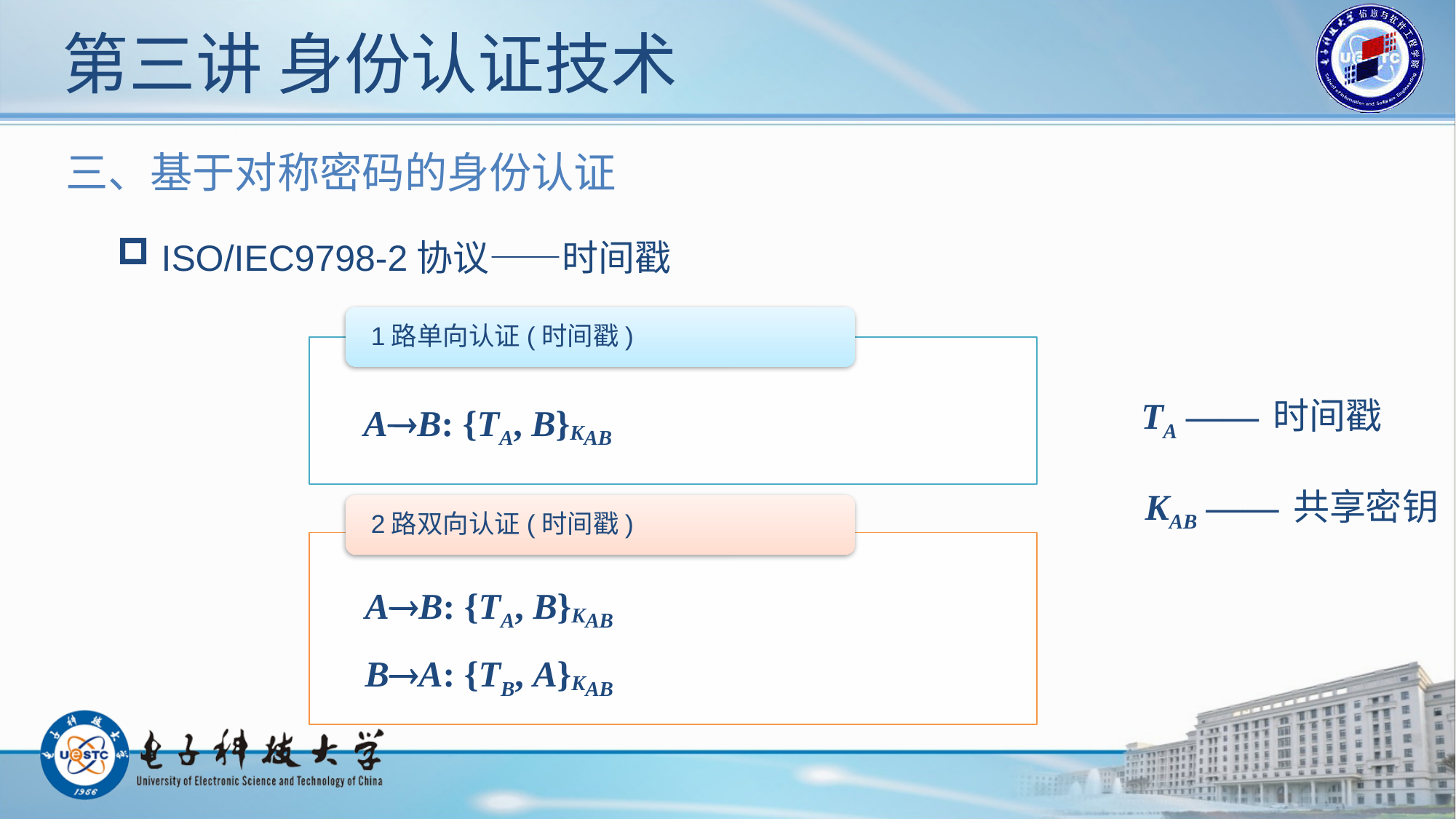

# 第三讲 身份认证技术
三、基于对称密码的身份认证
 ISO/IEC9798-2协议——时间戳

1路单向认证(时间戳)

2路双向认证(时间戳)
TA —— 时间戳
A→B: {TA, B}KAB
KAB —— 共享密钥
A→B: {TA, B}KAB
B→A: {TB, A}KAB